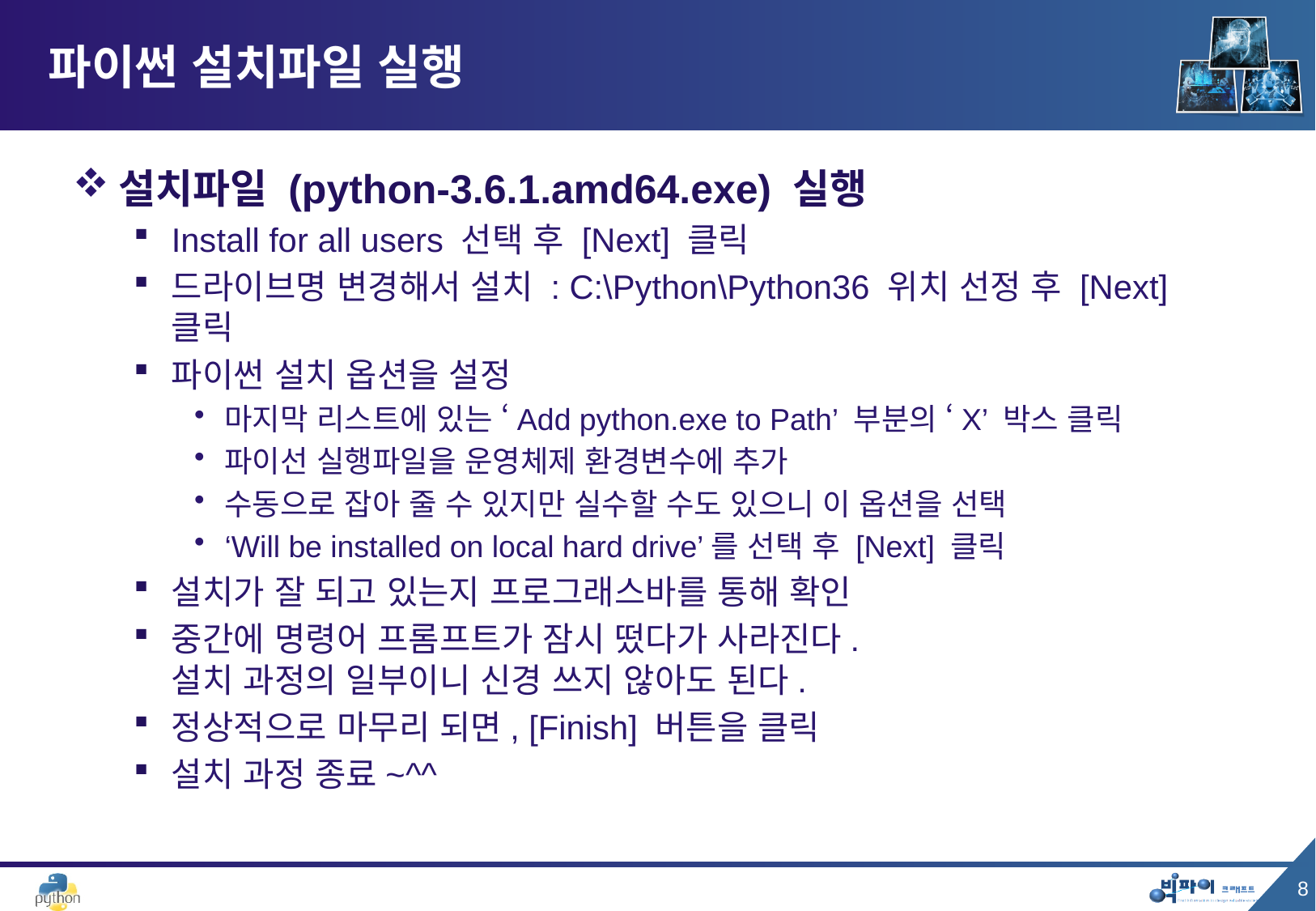

# 파이썬 설치파일 실행
설치파일 (python-3.6.1.amd64.exe) 실행
Install for all users 선택 후 [Next] 클릭
드라이브명 변경해서 설치 : C:\Python\Python36 위치 선정 후 [Next] 클릭
파이썬 설치 옵션을 설정
마지막 리스트에 있는 ‘Add python.exe to Path’ 부분의 ‘X’ 박스 클릭
파이선 실행파일을 운영체제 환경변수에 추가
수동으로 잡아 줄 수 있지만 실수할 수도 있으니 이 옵션을 선택
‘Will be installed on local hard drive’를 선택 후 [Next] 클릭
설치가 잘 되고 있는지 프로그래스바를 통해 확인
중간에 명령어 프롬프트가 잠시 떴다가 사라진다.
설치 과정의 일부이니 신경 쓰지 않아도 된다.
정상적으로 마무리 되면, [Finish] 버튼을 클릭
설치 과정 종료~^^